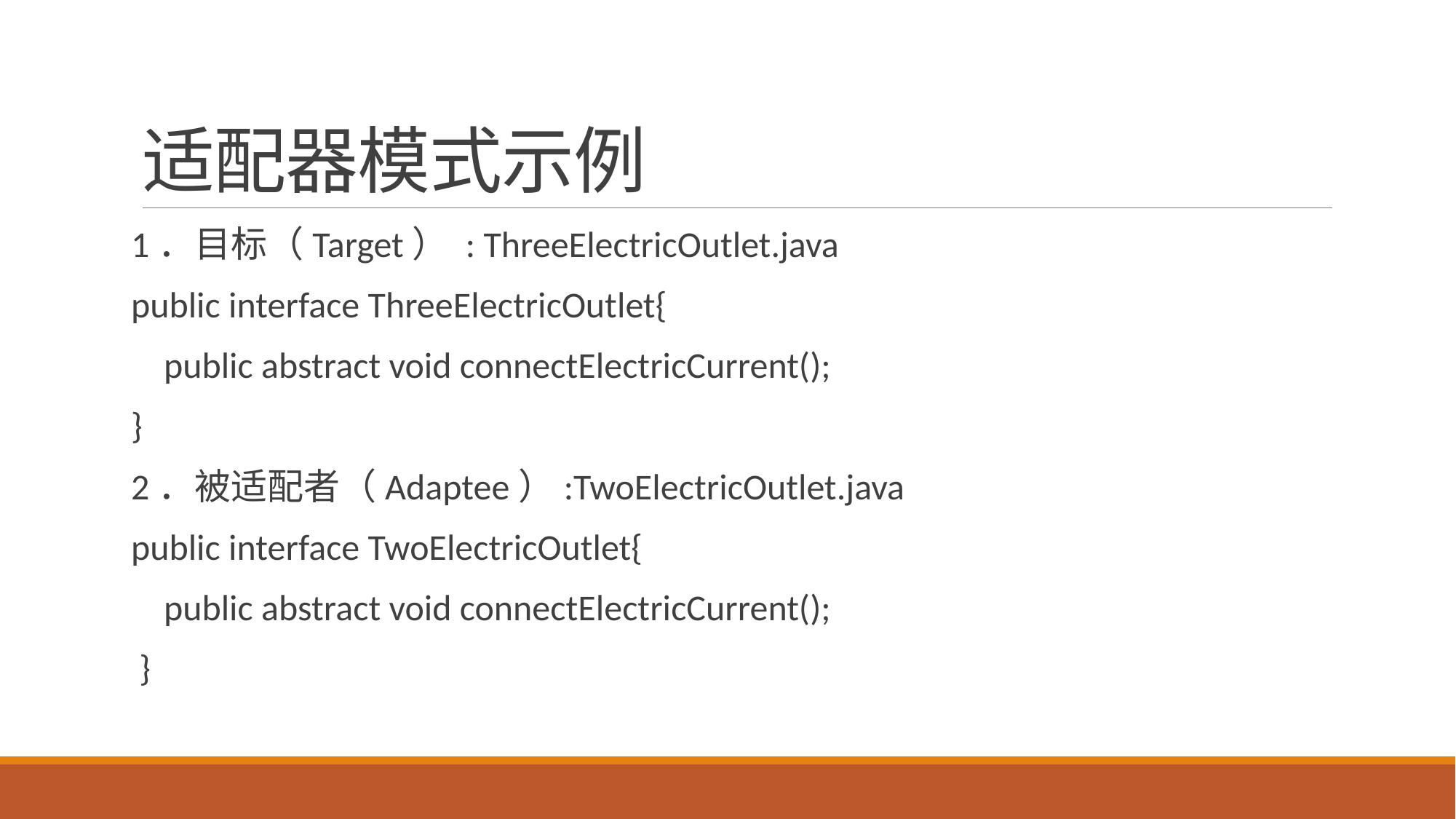

# 适配器模式示例
1．目标（Target） : ThreeElectricOutlet.java
public interface ThreeElectricOutlet{
    public abstract void connectElectricCurrent();
}
2．被适配者（Adaptee）:TwoElectricOutlet.java
public interface TwoElectricOutlet{
    public abstract void connectElectricCurrent();
 }